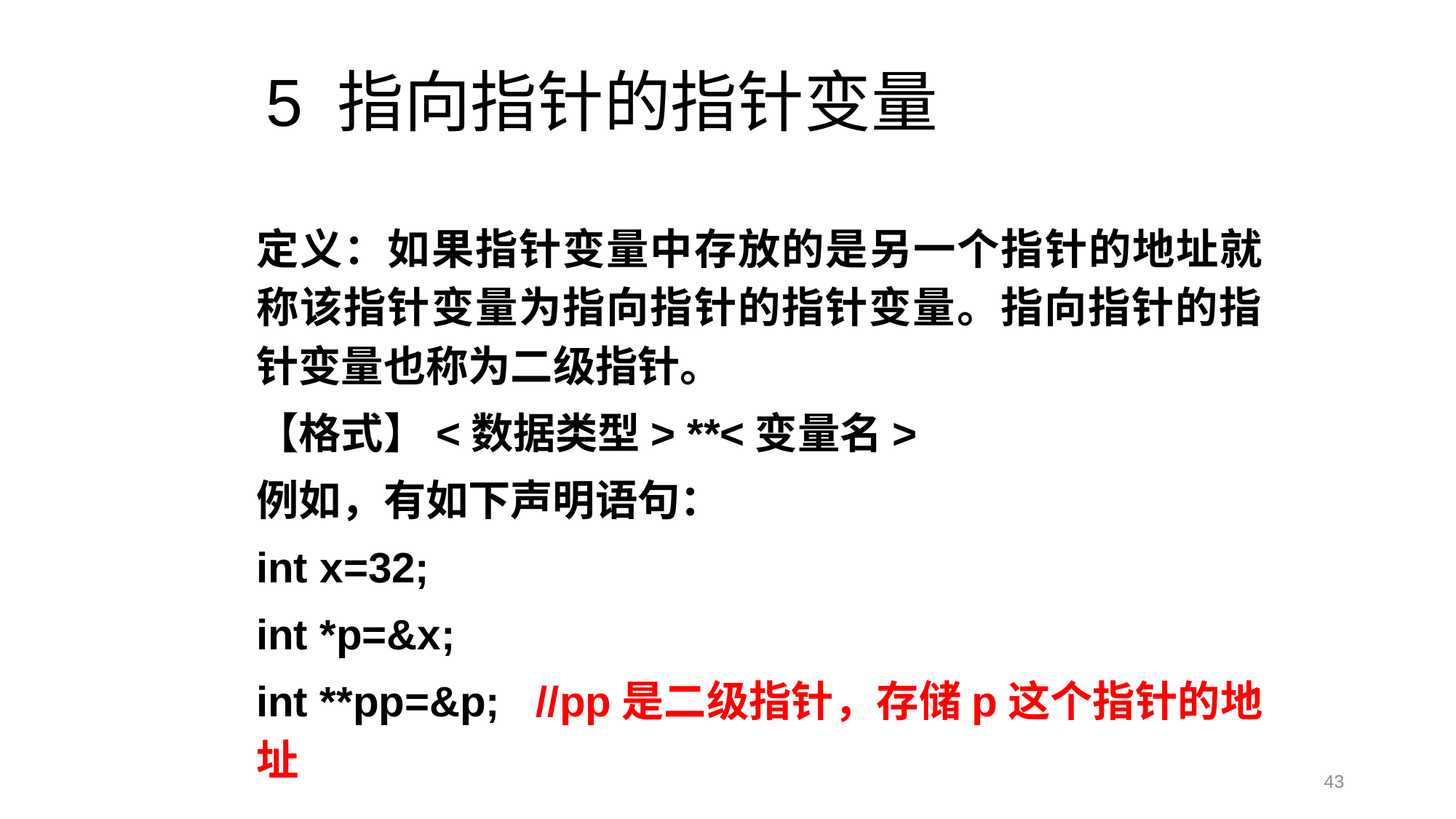

# 5 指向指针的指针变量
定义：如果指针变量中存放的是另一个指针的地址就称该指针变量为指向指针的指针变量。指向指针的指针变量也称为二级指针。
【格式】<数据类型> **<变量名>
例如，有如下声明语句：
int x=32;
int *p=&x;
int **pp=&p;   //pp是二级指针，存储p这个指针的地址
43